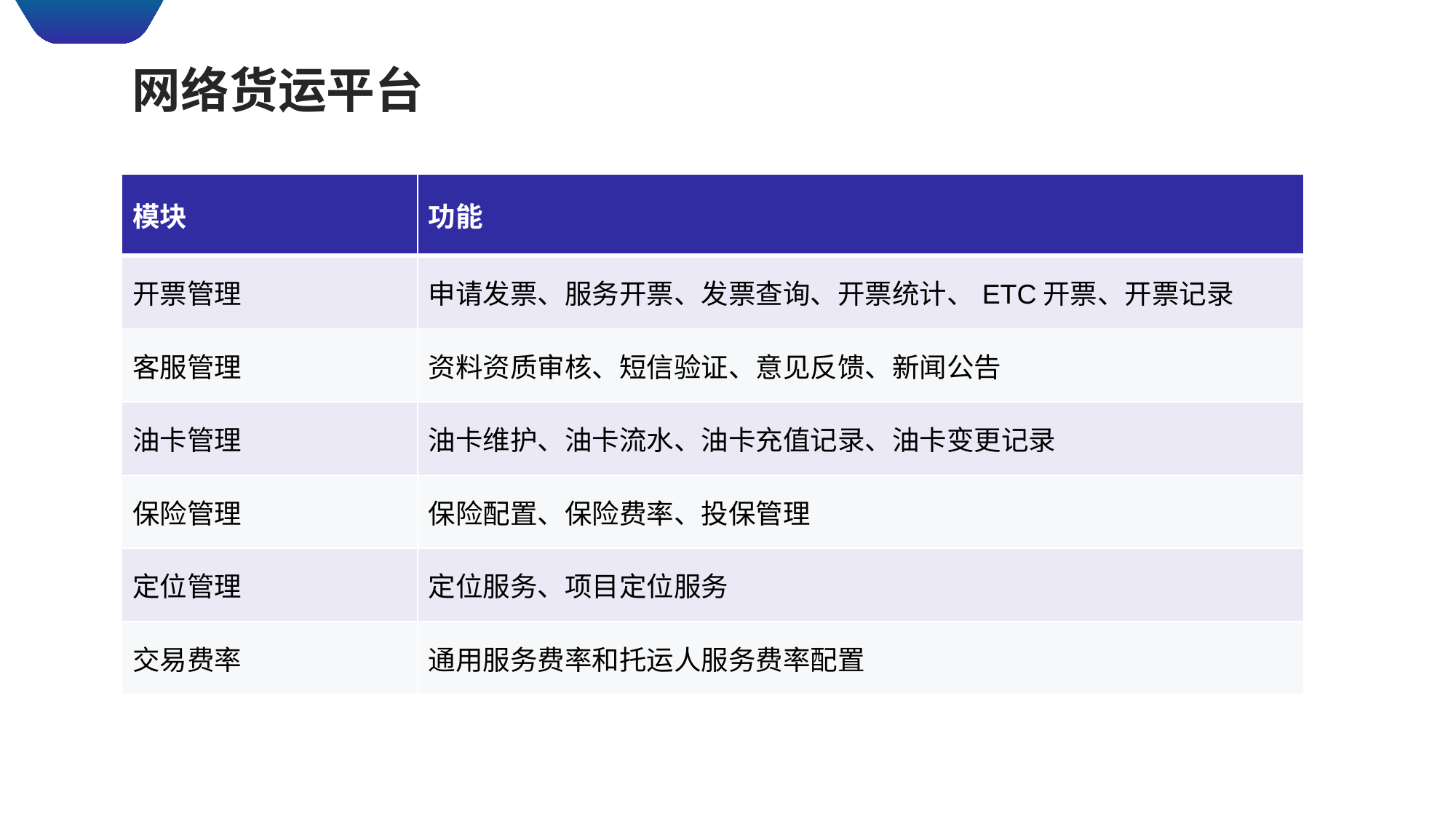

网络货运平台
| 模块 | 功能 |
| --- | --- |
| 开票管理 | 申请发票、服务开票、发票查询、开票统计、ETC开票、开票记录 |
| 客服管理 | 资料资质审核、短信验证、意见反馈、新闻公告 |
| 油卡管理 | 油卡维护、油卡流水、油卡充值记录、油卡变更记录 |
| 保险管理 | 保险配置、保险费率、投保管理 |
| 定位管理 | 定位服务、项目定位服务 |
| 交易费率 | 通用服务费率和托运人服务费率配置 |